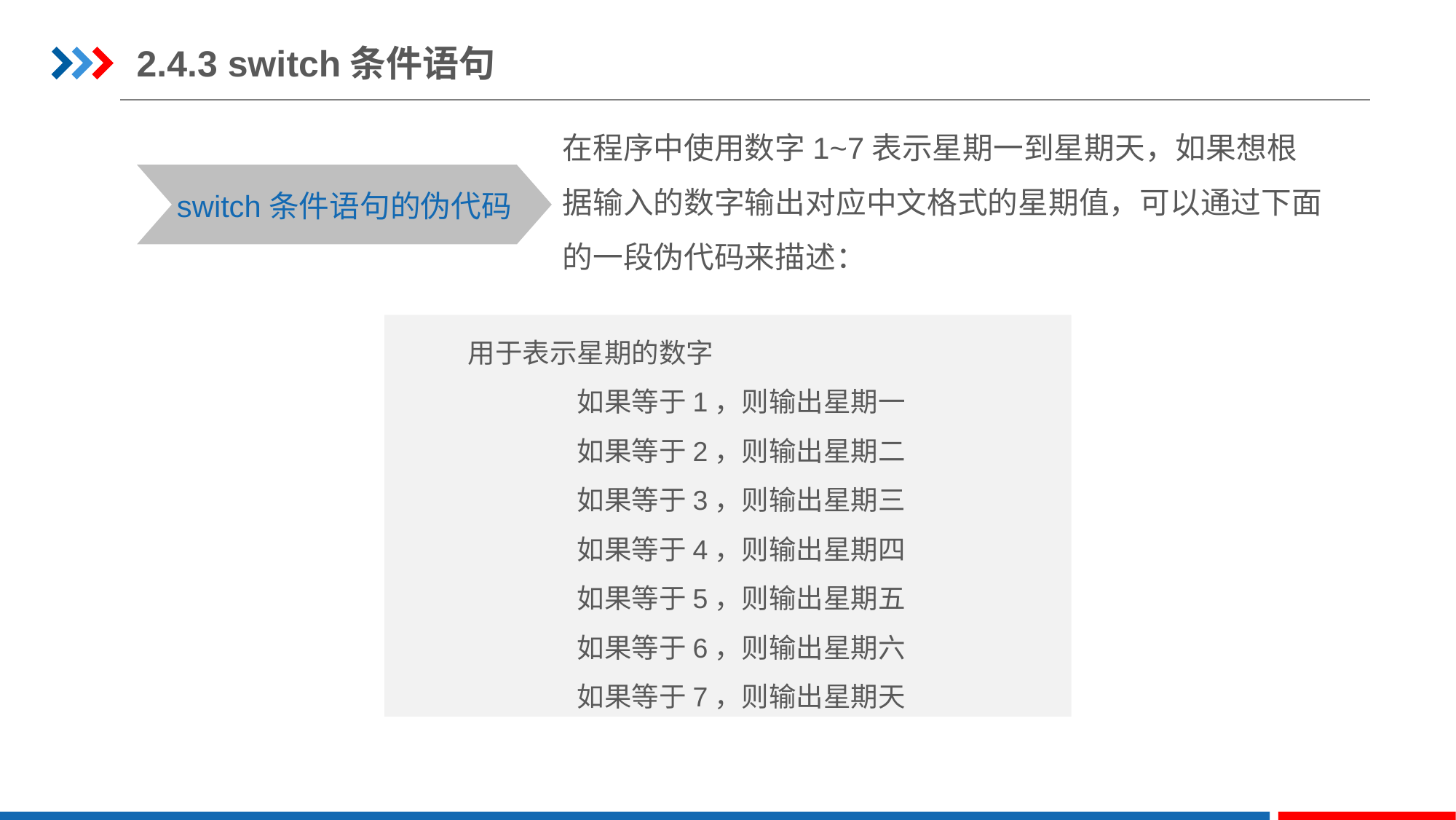

2.4.3 switch条件语句
在程序中使用数字1~7表示星期一到星期天，如果想根据输入的数字输出对应中文格式的星期值，可以通过下面的一段伪代码来描述：

switch条件语句的伪代码
用于表示星期的数字
	如果等于1，则输出星期一
	如果等于2，则输出星期二
	如果等于3，则输出星期三
	如果等于4，则输出星期四
	如果等于5，则输出星期五
	如果等于6，则输出星期六
	如果等于7，则输出星期天